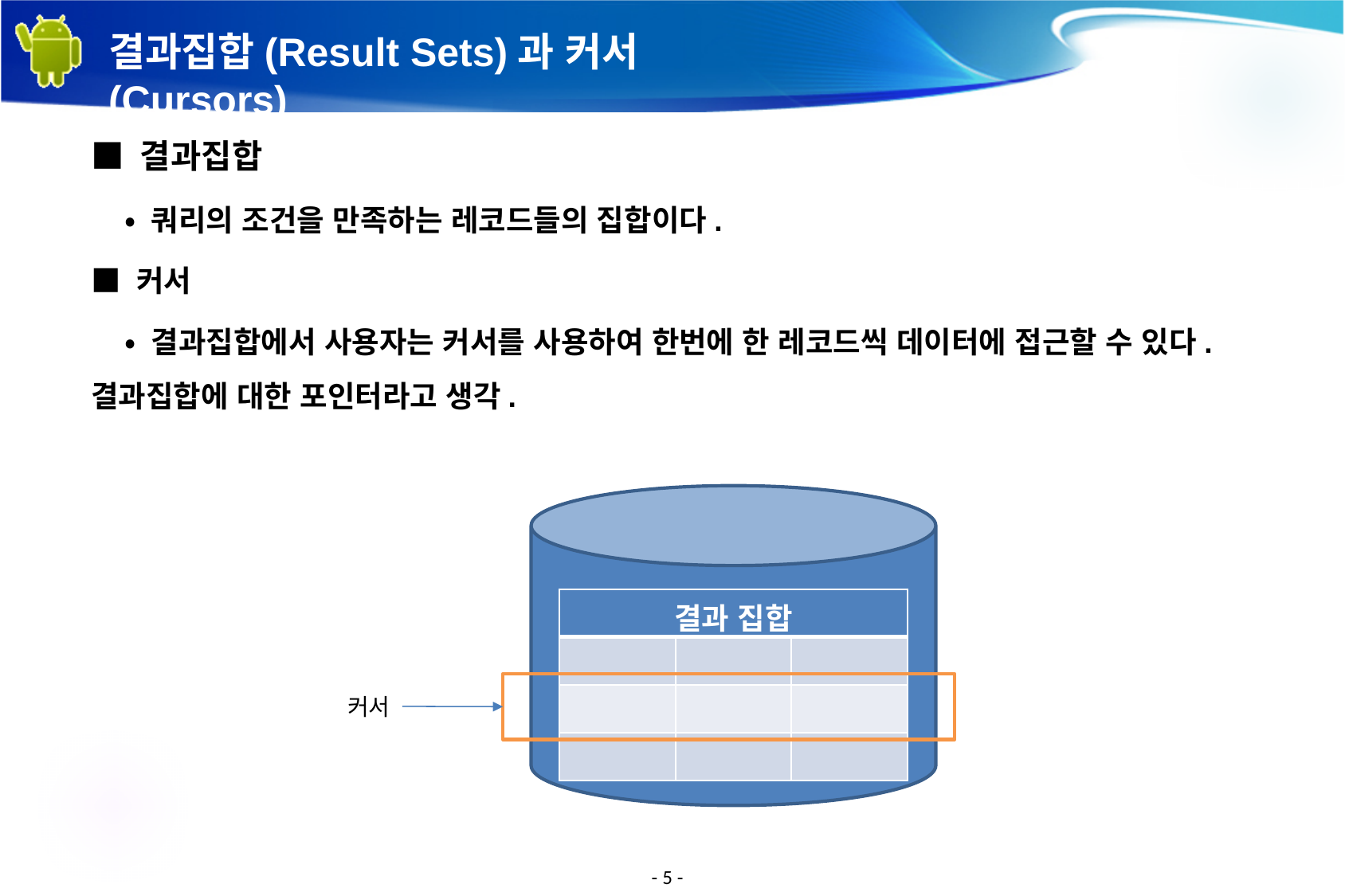

# 결과집합(Result Sets)과 커서(Cursors)
■ 결과집합
    • 쿼리의 조건을 만족하는 레코드들의 집합이다.
■ 커서
    • 결과집합에서 사용자는 커서를 사용하여 한번에 한 레코드씩 데이터에 접근할 수 있다. 결과집합에 대한 포인터라고 생각.

| 결과 집합 |  |  |
| --- | --- | --- |
|  |  |  |
|  |  |  |
|  |  |  |

커서